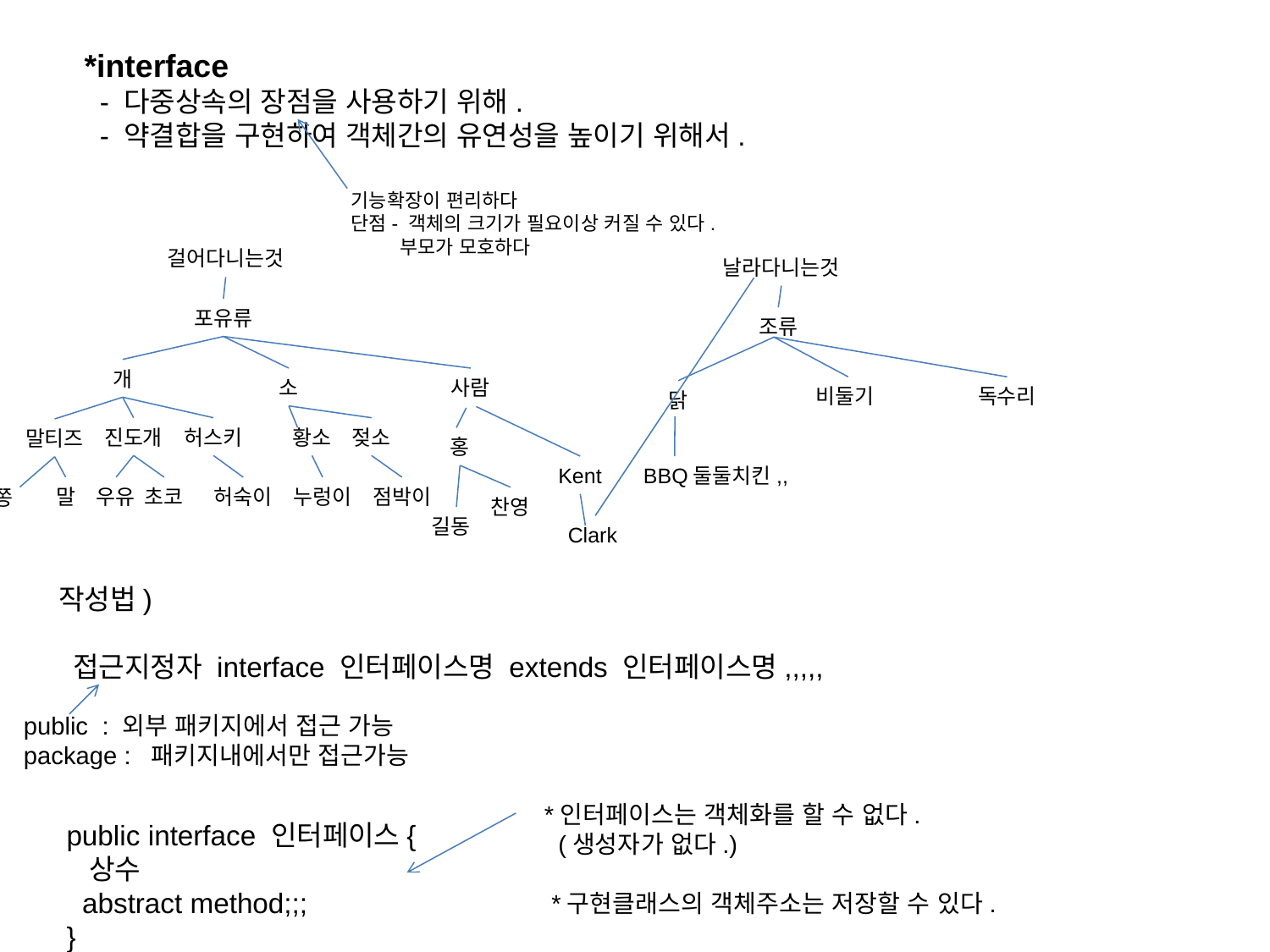

*interface
  - 다중상속의 장점을 사용하기 위해.
  - 약결합을 구현하여 객체간의 유연성을 높이기 위해서.

기능확장이 편리하다
단점- 객체의 크기가 필요이상 커질 수 있다.
        부모가 모호하다
걸어다니는것
날라다니는것
포유류
조류
개
소
사람
비둘기
독수리
닭
진도개
허스키
황소
젖소
말티즈
홍
Kent
BBQ둘둘치킨,,
말
우유
초코
허숙이
누렁이
점박이
쫑
찬영
길동
Clark
작성법)

 접근지정자 interface 인터페이스명 extends 인터페이스명,,,,,

 public interface 인터페이스{
   상수
   abstract method;;;
 }

public  : 외부 패키지에서 접근 가능
package :  패키지내에서만 접근가능
*인터페이스는 객체화를 할 수 없다.
  (생성자가 없다.)

 *구현클래스의 객체주소는 저장할 수 있다.